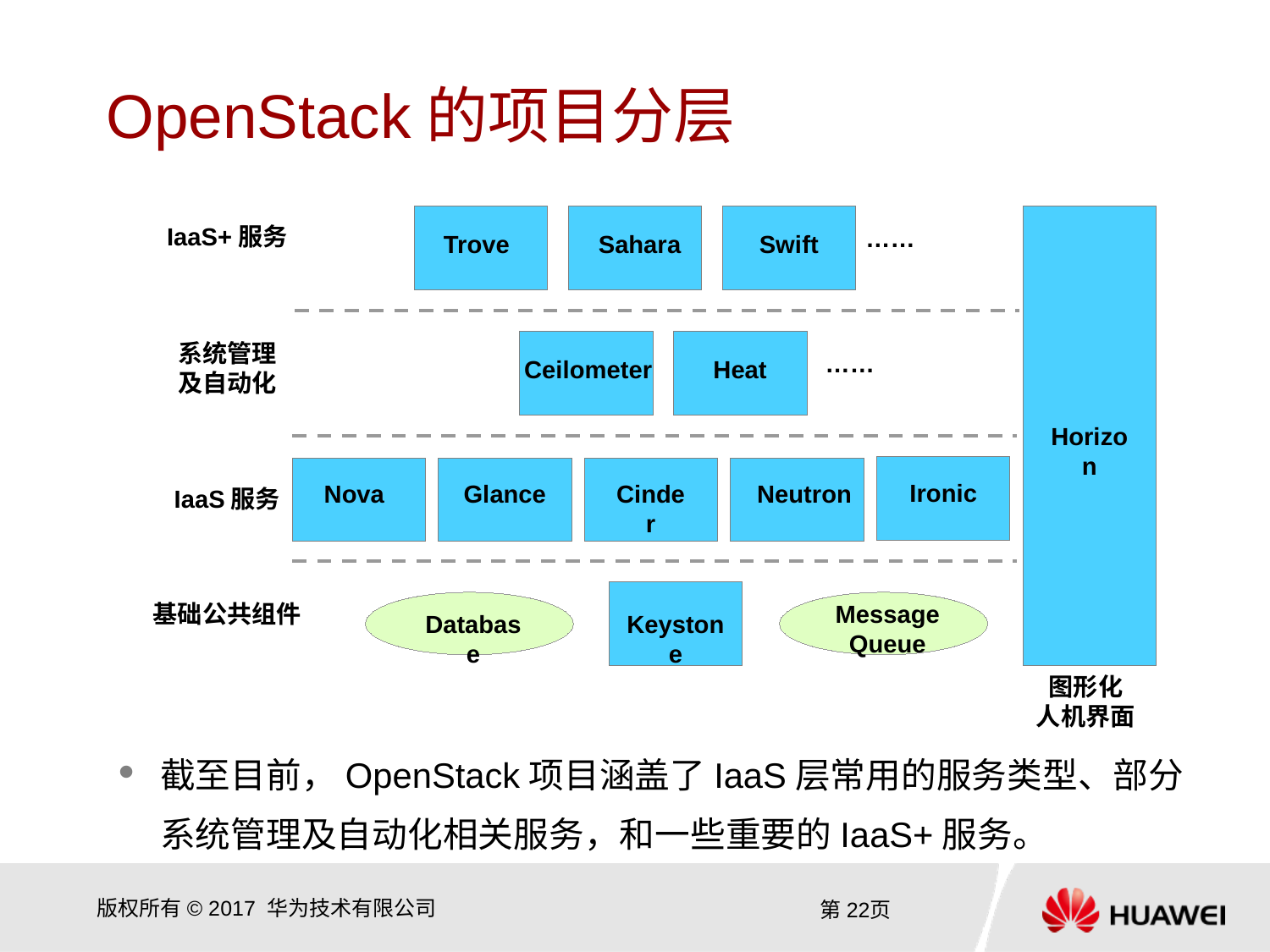

# OpenStack的项目分层

IaaS+服务
……
Trove
Sahara
Swift

系统管理
及自动化
……
Ceilometer
Heat
Horizon

Ironic
Nova
Glance
Cinder
Neutron
IaaS服务

基础公共组件

Message Queue
Database
Keystone
图形化
人机界面
截至目前，OpenStack项目涵盖了IaaS层常用的服务类型、部分系统管理及自动化相关服务，和一些重要的IaaS+服务。